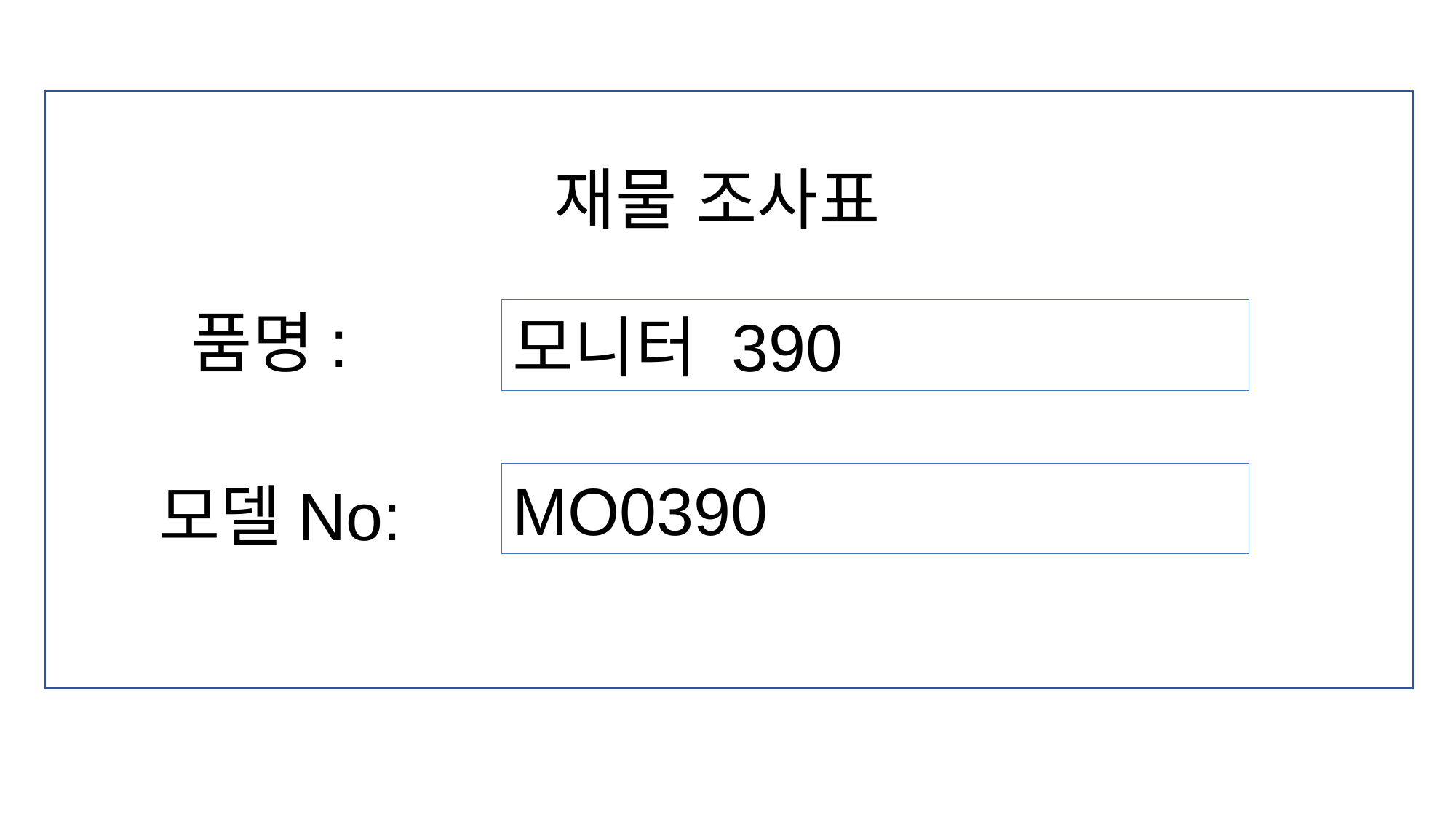

재물 조사표
품명:
모니터 390
MO0390
모델No: